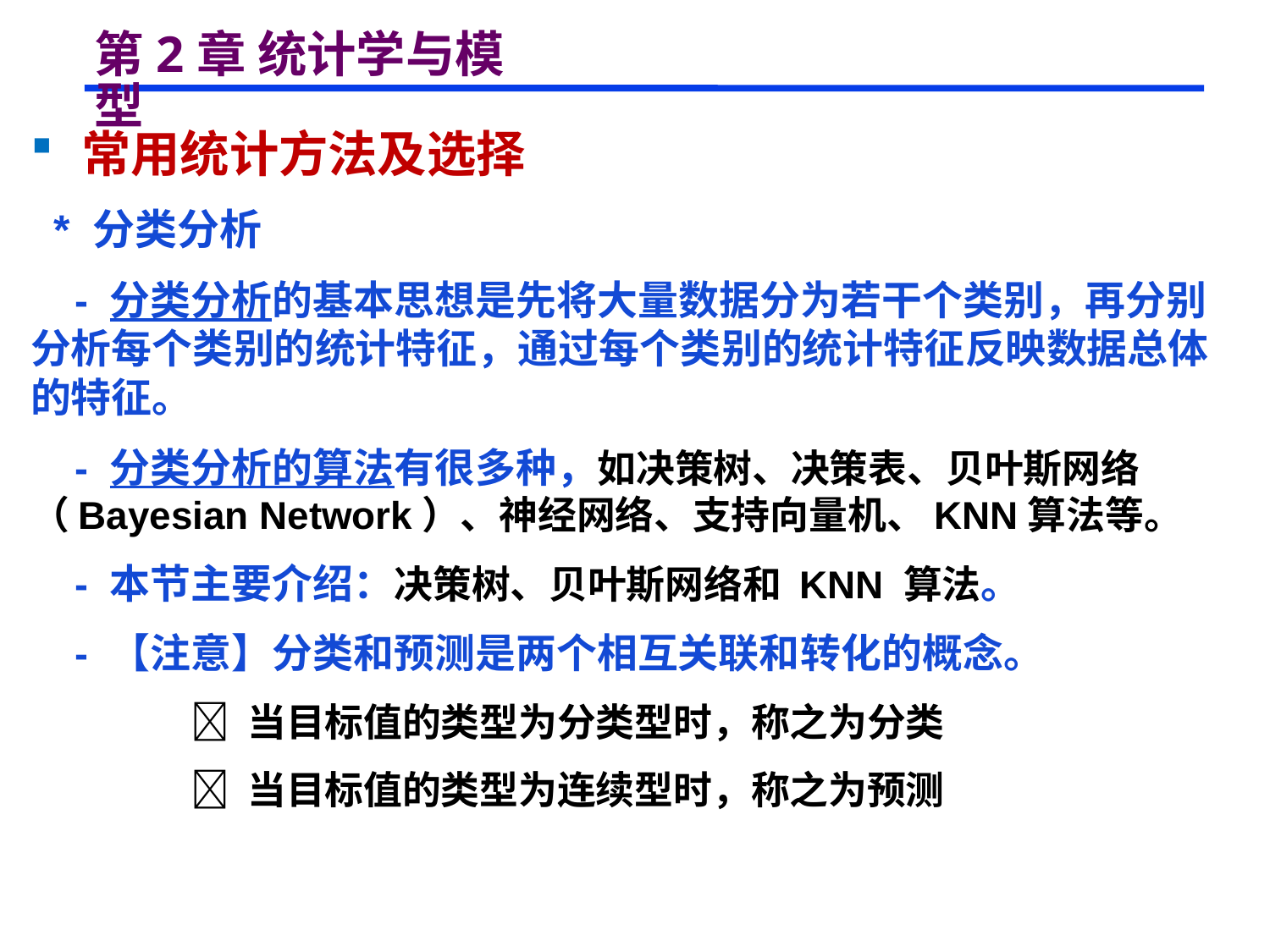

# 第2章 统计学与模型
 常用统计方法及选择
  * 分类分析
    - 分类分析的基本思想是先将大量数据分为若干个类别，再分别分析每个类别的统计特征，通过每个类别的统计特征反映数据总体的特征。
    - 分类分析的算法有很多种，如决策树、决策表、贝叶斯网络（Bayesian Network）、神经网络、支持向量机、KNN算法等。
    - 本节主要介绍：决策树、贝叶斯网络和 KNN 算法。
    - 【注意】分类和预测是两个相互关联和转化的概念。
                  • 当目标值的类型为分类型时，称之为分类
                  • 当目标值的类型为连续型时，称之为预测